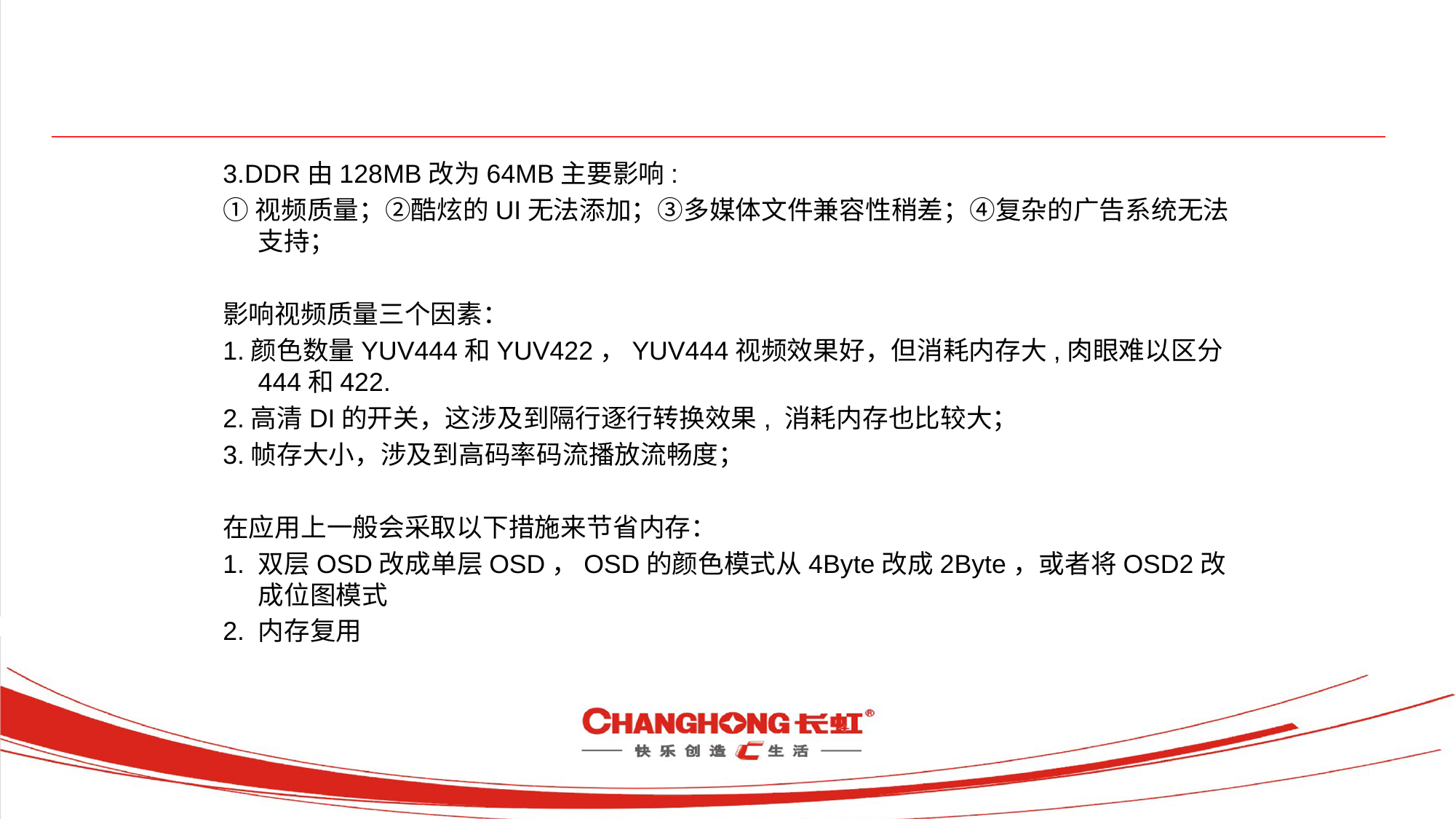

3.DDR由128MB改为64MB主要影响:
①视频质量；②酷炫的UI无法添加；③多媒体文件兼容性稍差；④复杂的广告系统无法支持；

影响视频质量三个因素：
1.颜色数量YUV444和YUV422，YUV444视频效果好，但消耗内存大,肉眼难以区分444和422.
2.高清DI的开关，这涉及到隔行逐行转换效果, 消耗内存也比较大；
3.帧存大小，涉及到高码率码流播放流畅度；

在应用上一般会采取以下措施来节省内存：
1. 双层OSD改成单层OSD，OSD的颜色模式从4Byte改成2Byte，或者将OSD2改成位图模式
2. 内存复用